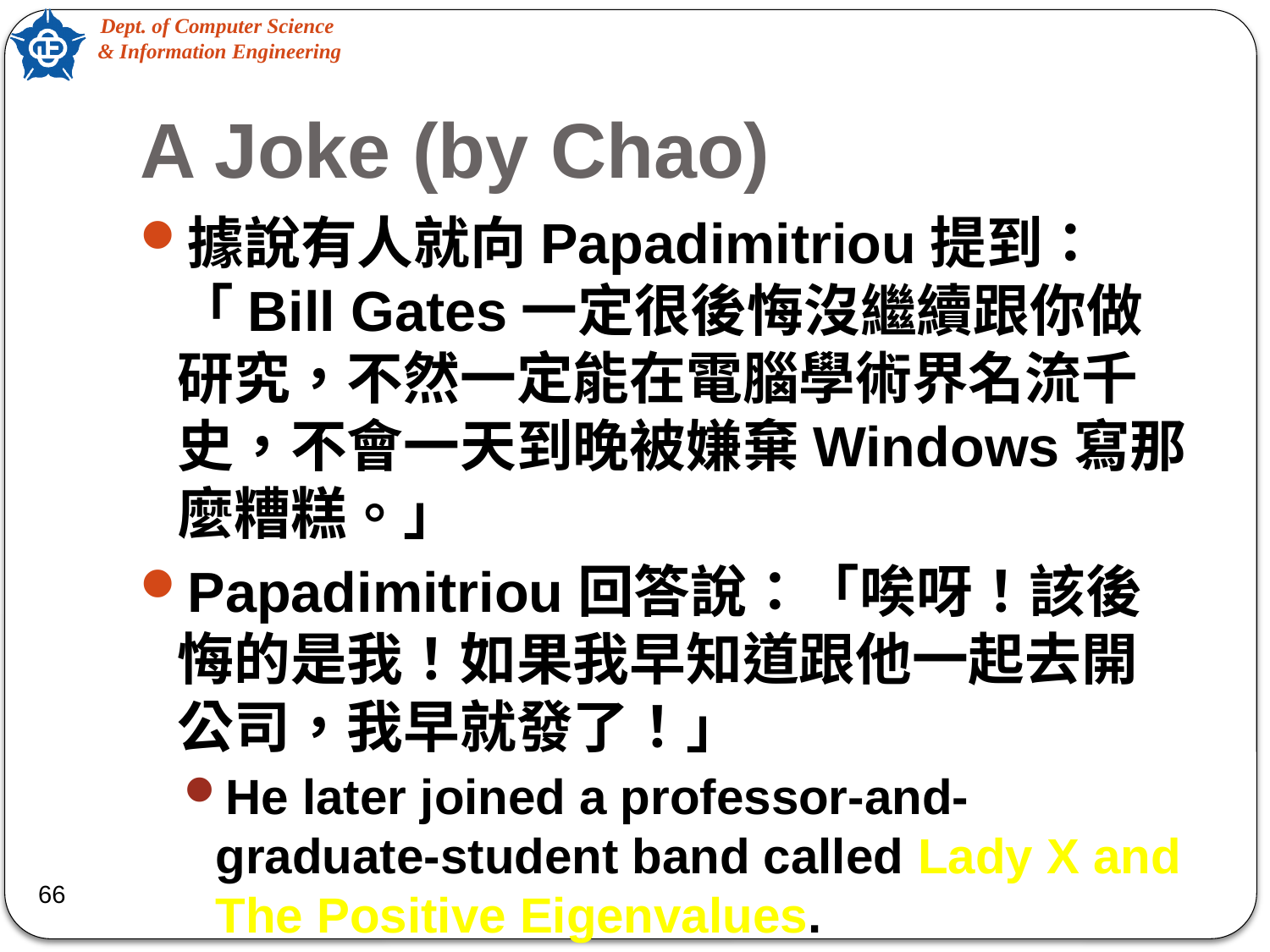

# A Joke (by Chao)
據說有人就向Papadimitriou提到：「Bill Gates一定很後悔沒繼續跟你做研究，不然一定能在電腦學術界名流千史，不會一天到晚被嫌棄Windows寫那麼糟糕。」
Papadimitriou回答說：「唉呀！該後悔的是我！如果我早知道跟他一起去開公司，我早就發了！」
He later joined a professor-and-graduate-student band called Lady X and The Positive Eigenvalues.
66